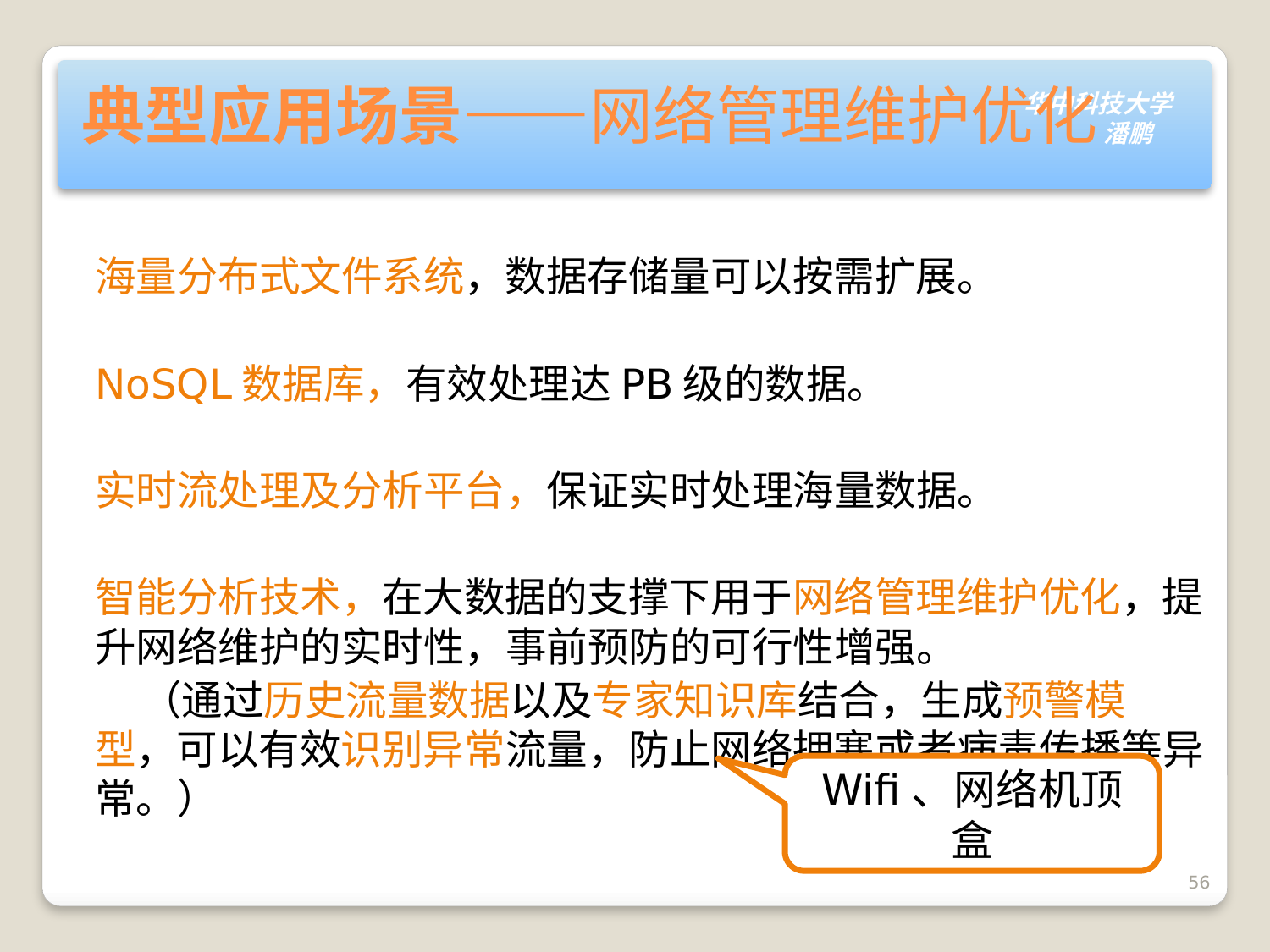

# 典型应用场景——网络管理维护优化
海量分布式文件系统，数据存储量可以按需扩展。

NoSQL数据库，有效处理达PB级的数据。

实时流处理及分析平台，保证实时处理海量数据。

智能分析技术，在大数据的支撑下用于网络管理维护优化，提升网络维护的实时性，事前预防的可行性增强。
    （通过历史流量数据以及专家知识库结合，生成预警模型，可以有效识别异常流量，防止网络拥塞或者病毒传播等异常。）
Wifi、网络机顶盒
56